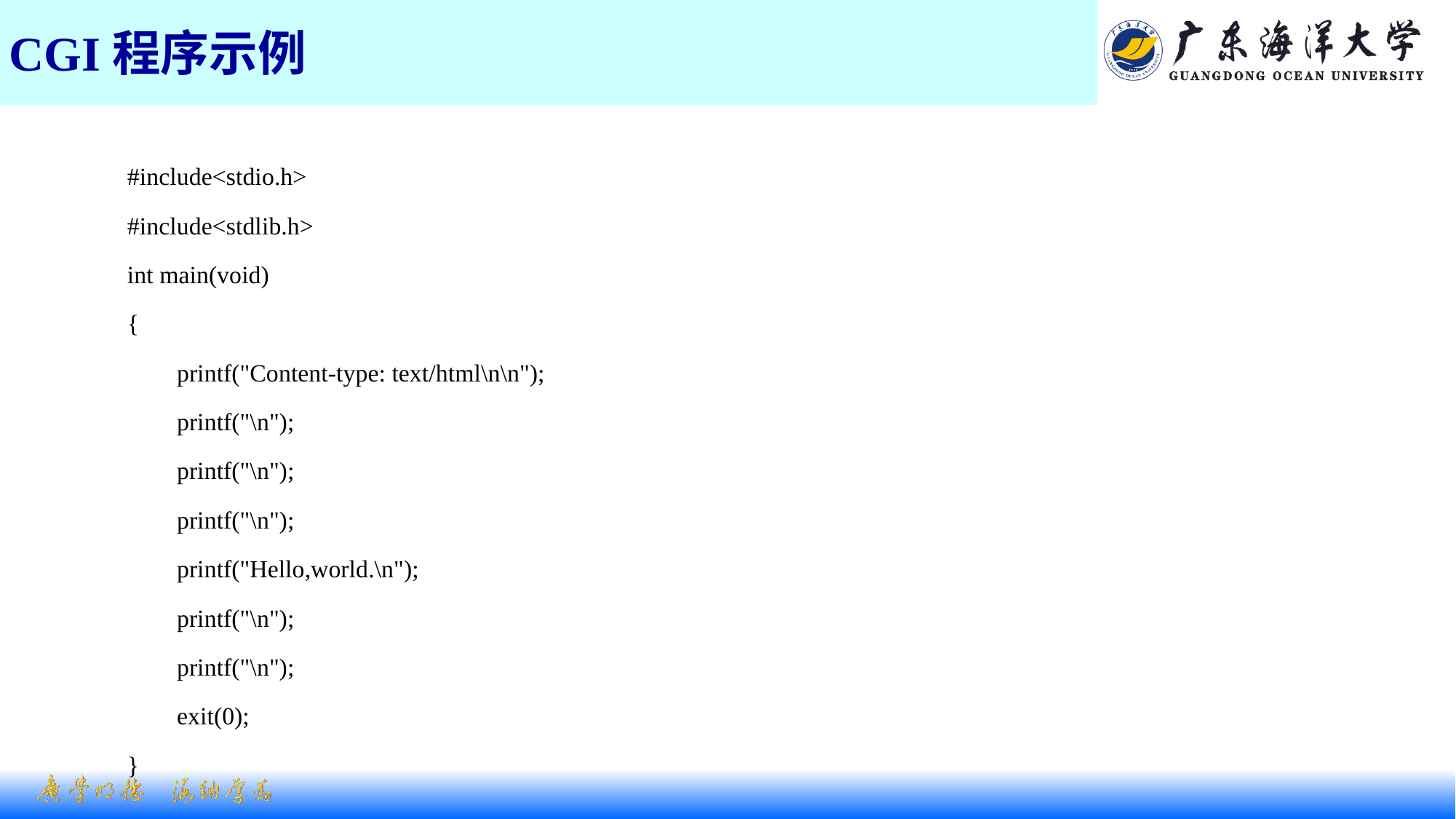

# CGI程序示例
#include<stdio.h>
#include<stdlib.h>
int main(void)
{
        printf("Content-type: text/html\n\n");
        printf("\n");
        printf("\n");
        printf("\n");
        printf("Hello,world.\n");
        printf("\n");
        printf("\n");
        exit(0);
}